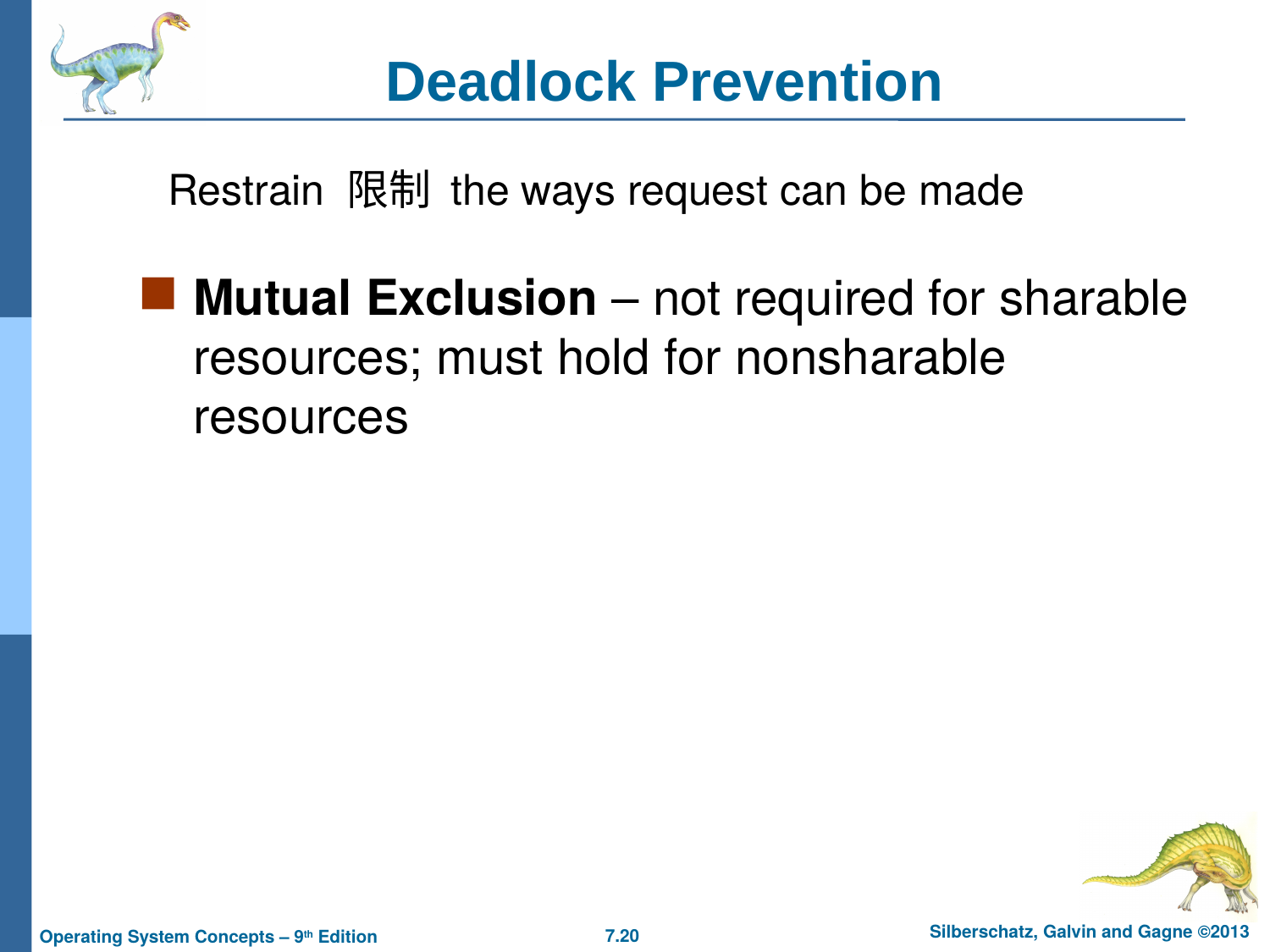

# Deadlock Prevention
Restrain 限制 the ways request can be made
Mutual Exclusion – not required for sharable resources; must hold for nonsharable resources